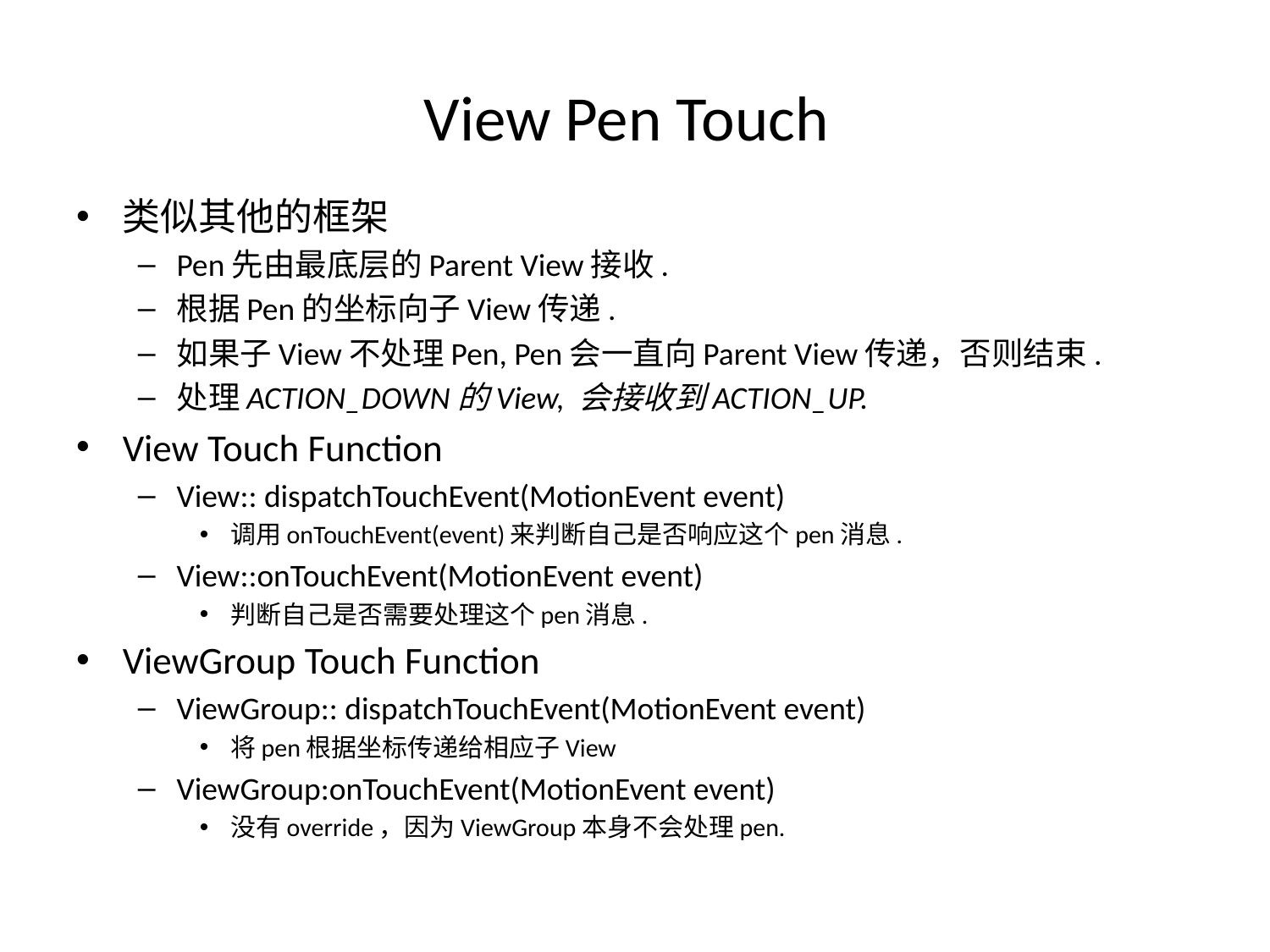

# View Pen Touch
类似其他的框架
Pen先由最底层的Parent View接收.
根据Pen的坐标向子View传递.
如果子View不处理Pen, Pen会一直向Parent View传递，否则结束.
处理ACTION_DOWN的View, 会接收到ACTION_UP.
View Touch Function
View:: dispatchTouchEvent(MotionEvent event)
调用onTouchEvent(event)来判断自己是否响应这个pen消息.
View::onTouchEvent(MotionEvent event)
判断自己是否需要处理这个pen消息.
ViewGroup Touch Function
ViewGroup:: dispatchTouchEvent(MotionEvent event)
将pen根据坐标传递给相应子View
ViewGroup:onTouchEvent(MotionEvent event)
没有override，因为ViewGroup本身不会处理pen.